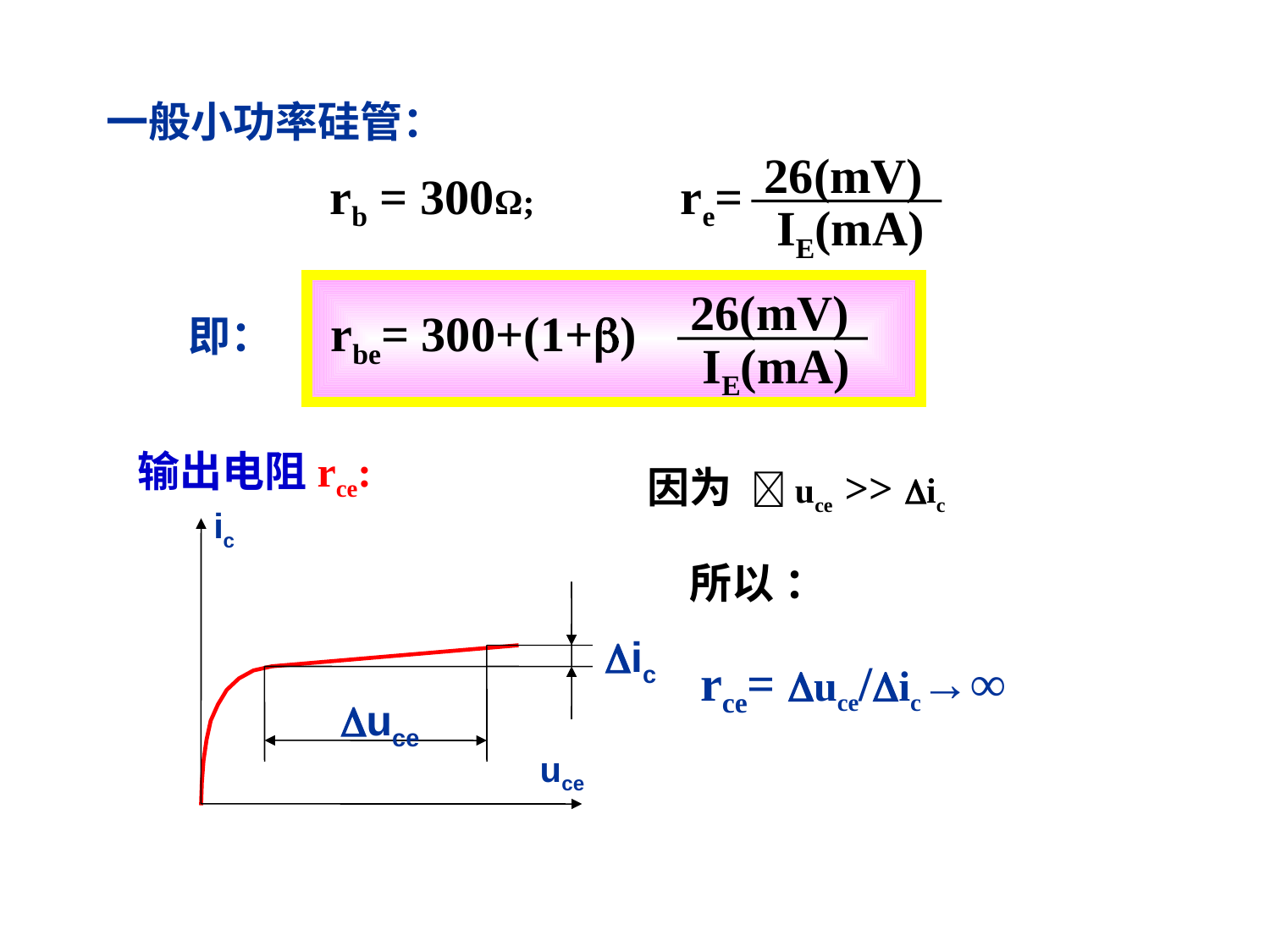

一般小功率硅管：
26(mV)
IE(mA)

re=
rb = 300Ω;
26(mV)
IE(mA)

即：     rbe= 300+(1+β)

输出电阻rce:
因为  Δuce >> Δic
ic

uce
所以 ：

Δic

Δuce

rce= Δuce/Δic→∞